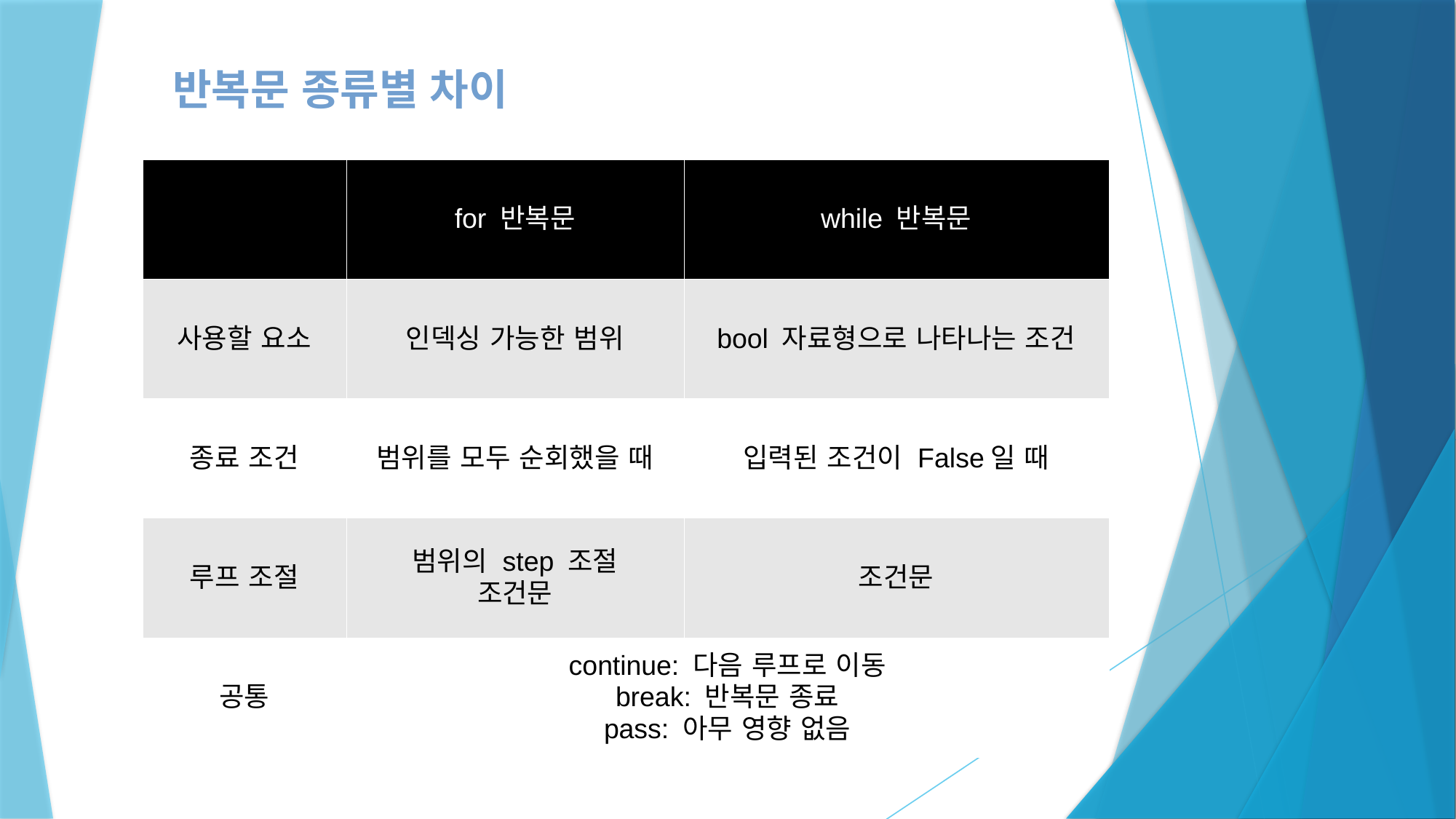

반복문 종류별 차이
|  | for 반복문 | while 반복문 |
| --- | --- | --- |
| 사용할 요소 | 인덱싱 가능한 범위 | bool 자료형으로 나타나는 조건 |
| 종료 조건 | 범위를 모두 순회했을 때 | 입력된 조건이 False일 때 |
| 루프 조절 | 범위의 step 조절 조건문 | 조건문 |
| 공통 | continue: 다음 루프로 이동 break: 반복문 종료 pass: 아무 영향 없음 |  |